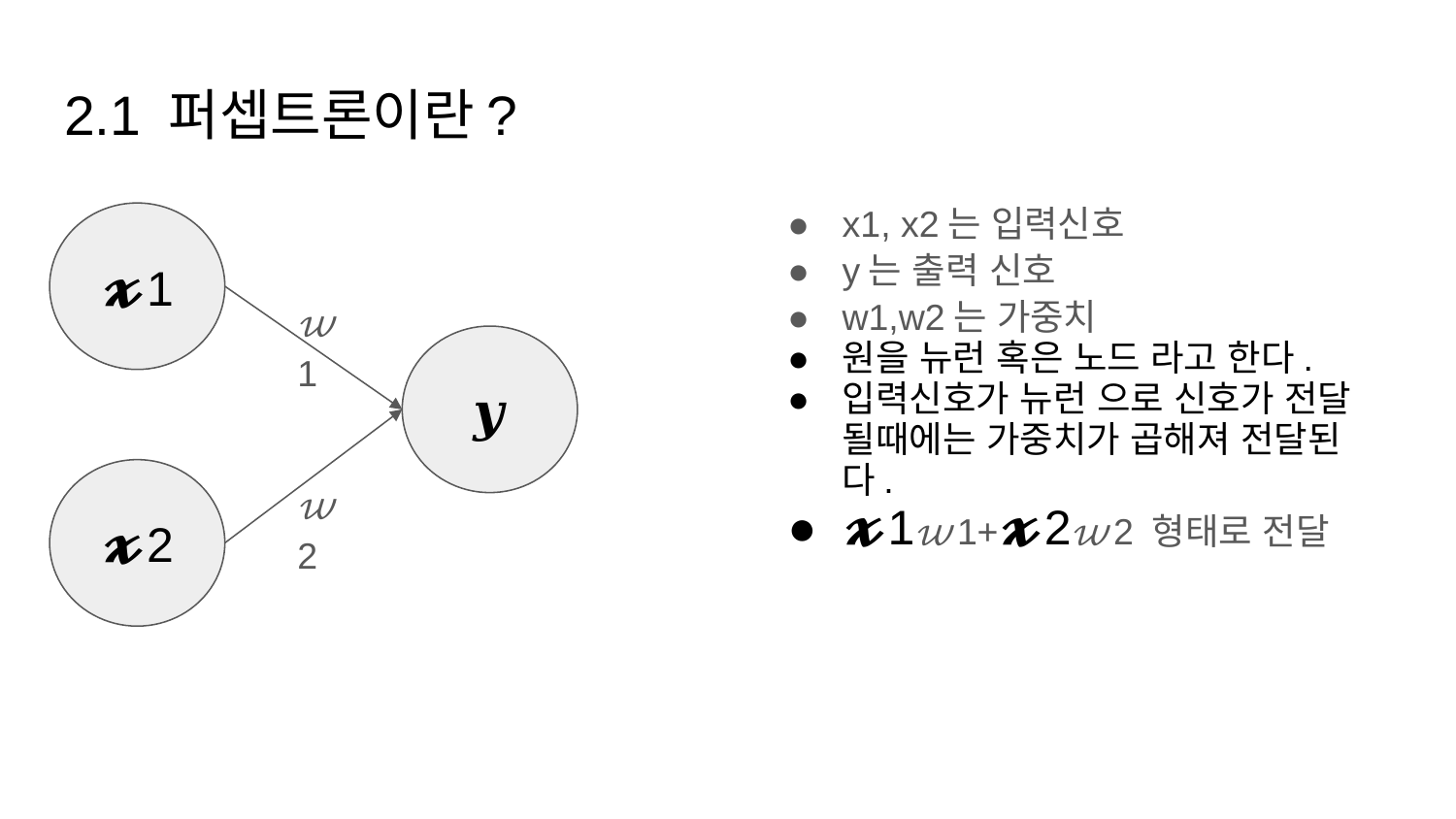

# 2.1 퍼셉트론이란?
x1, x2는 입력신호
y는 출력 신호
w1,w2는 가중치
원을 뉴런 혹은 노드 라고 한다.
입력신호가 뉴런 으로 신호가 전달 될때에는 가중치가 곱해져 전달된다.
𝔁1𝓌1+𝔁2𝓌2 형태로 전달
𝔁1
𝓌1
𝒚
𝔁2
𝓌2